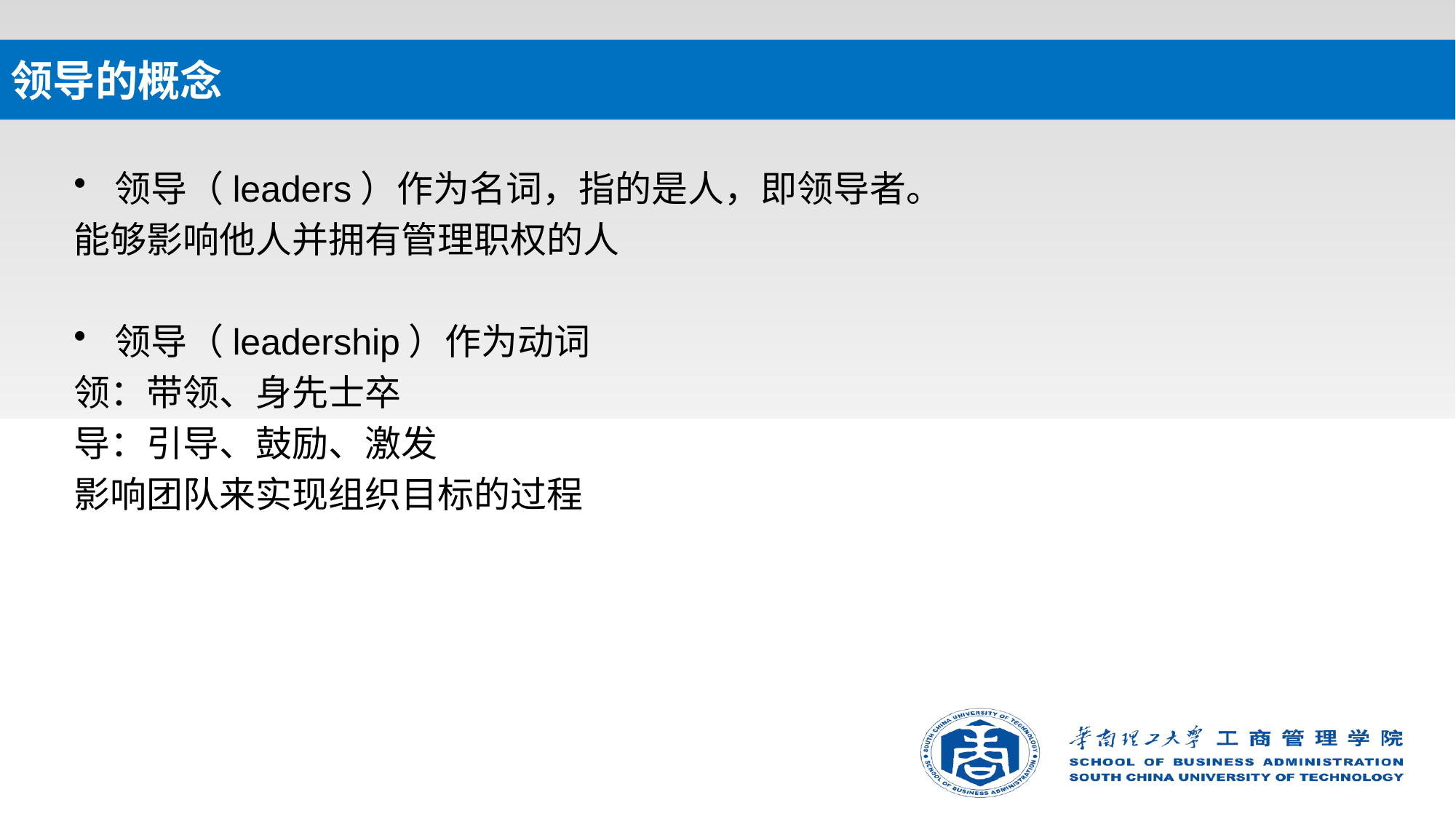

# 领导的概念
领导（leaders）作为名词，指的是人，即领导者。
能够影响他人并拥有管理职权的人

领导（leadership）作为动词
领：带领、身先士卒
导：引导、鼓励、激发
影响团队来实现组织目标的过程